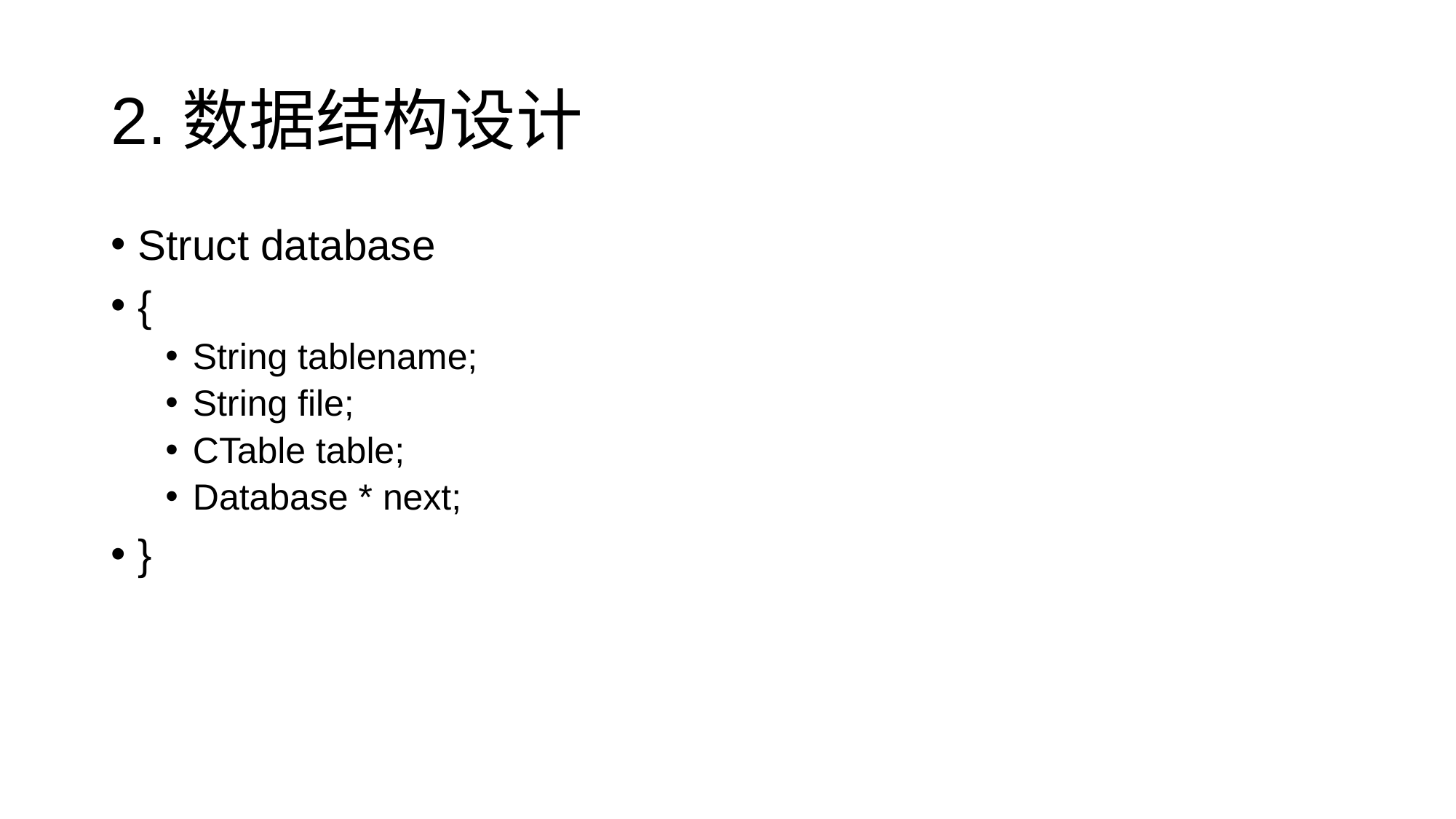

# 2.数据结构设计
Struct database
{
String tablename;
String file;
CTable table;
Database * next;
}